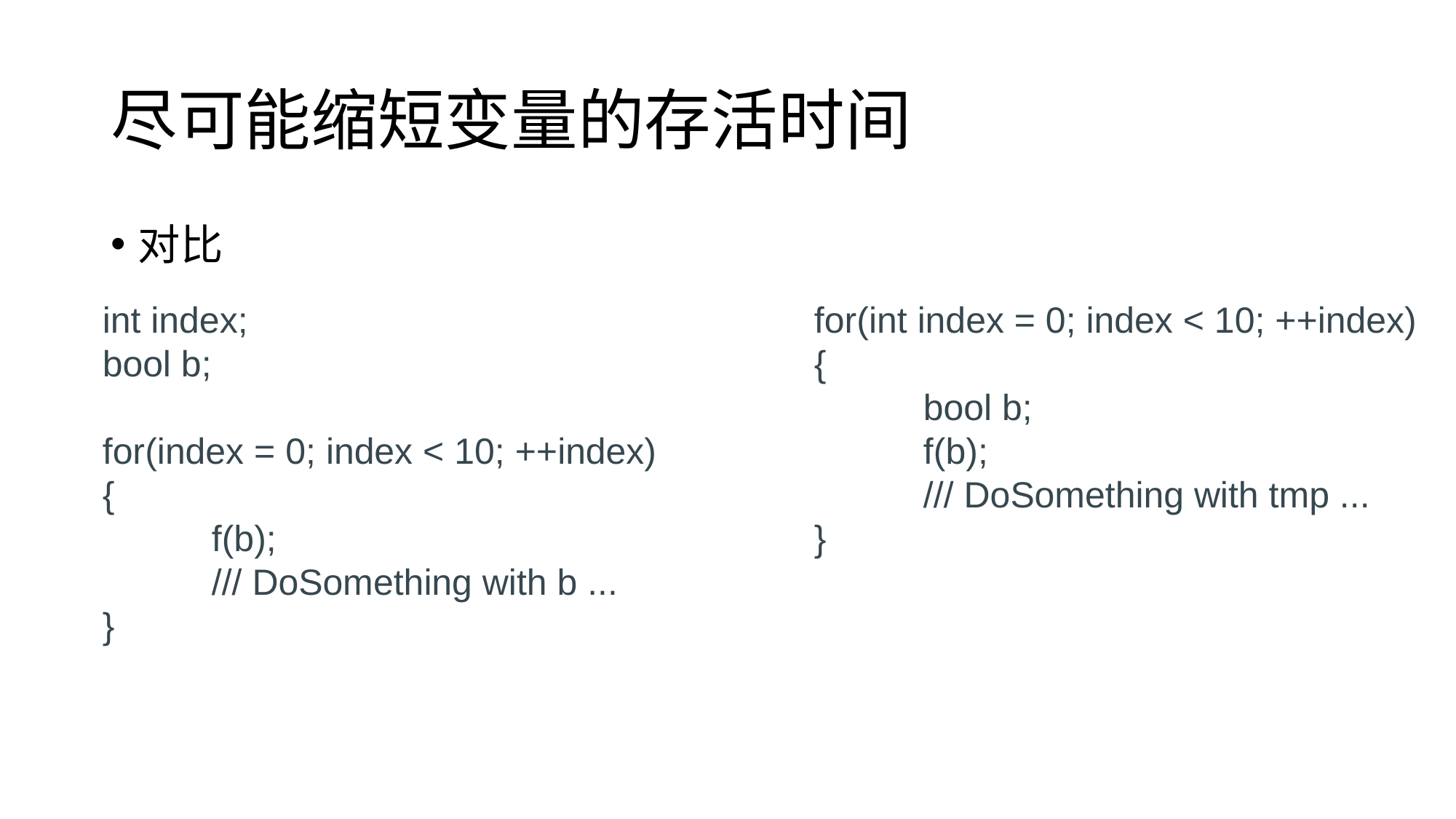

# 尽可能缩短变量的存活时间
对比

int index;
bool b;

for(index = 0; index < 10; ++index)
{
	f(b);
	/// DoSomething with b ...
}
for(int index = 0; index < 10; ++index)
{
	bool b;
	f(b);
	/// DoSomething with tmp ...
}